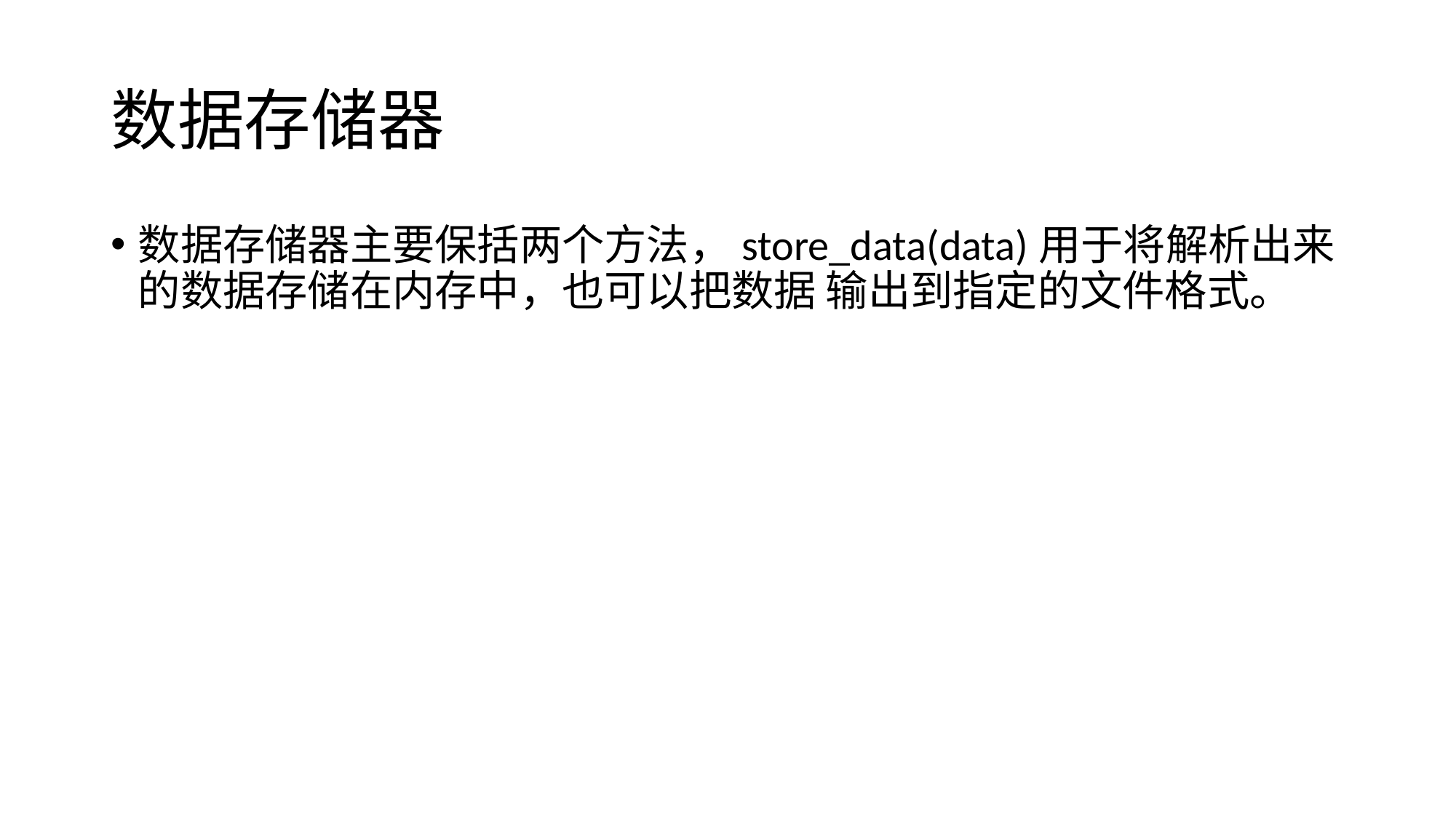

# 数据存储器
数据存储器主要保括两个方法，store_data(data)用于将解析出来的数据存储在内存中，也可以把数据 输出到指定的文件格式。